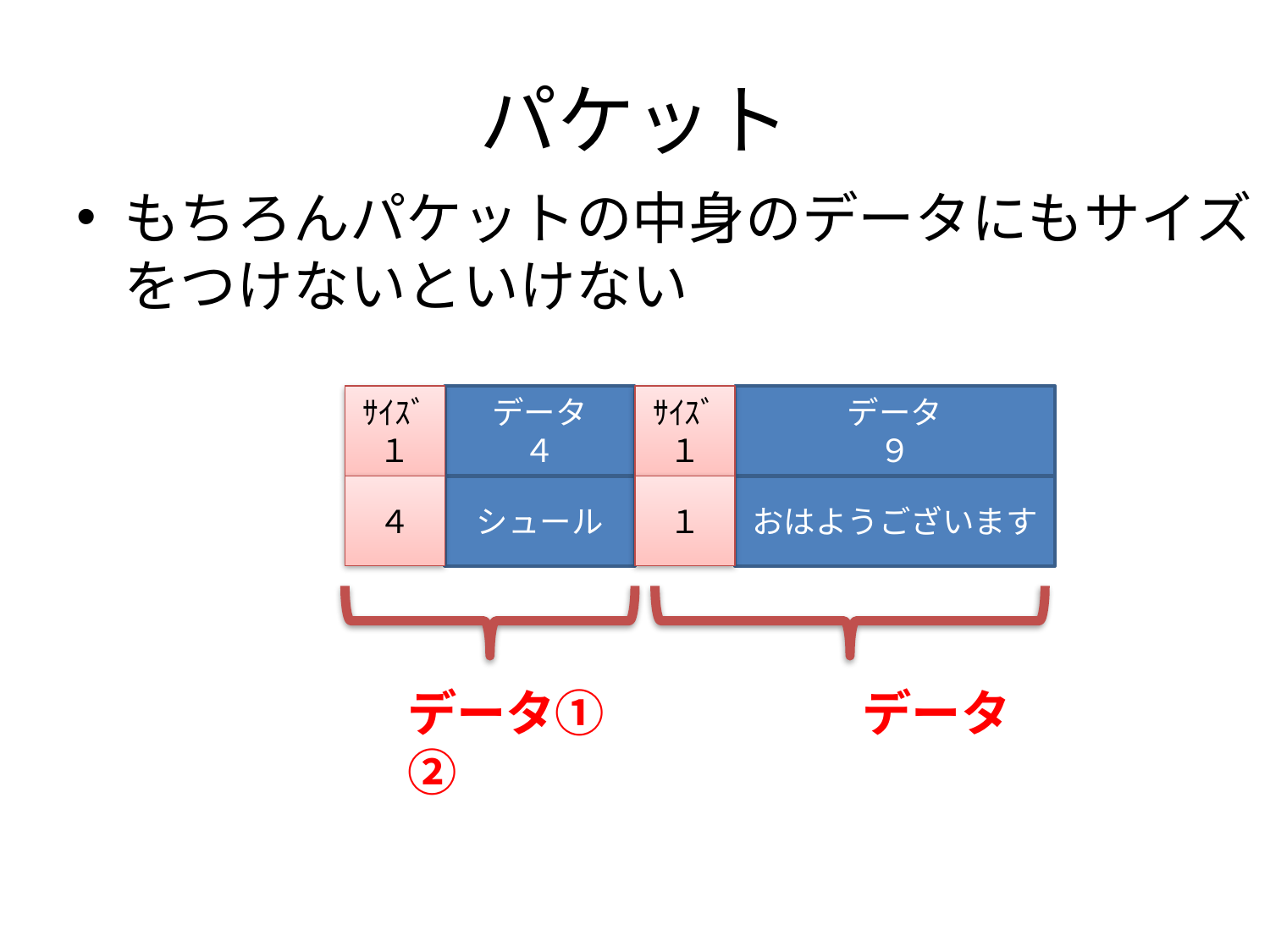

# パケット
もちろんパケットの中身のデータにもサイズをつけないといけない
ｻｲｽﾞ
１
データ
４
ｻｲｽﾞ
１
データ
９

４
シュール

１
おはようございます
データ①　　　　　 データ②